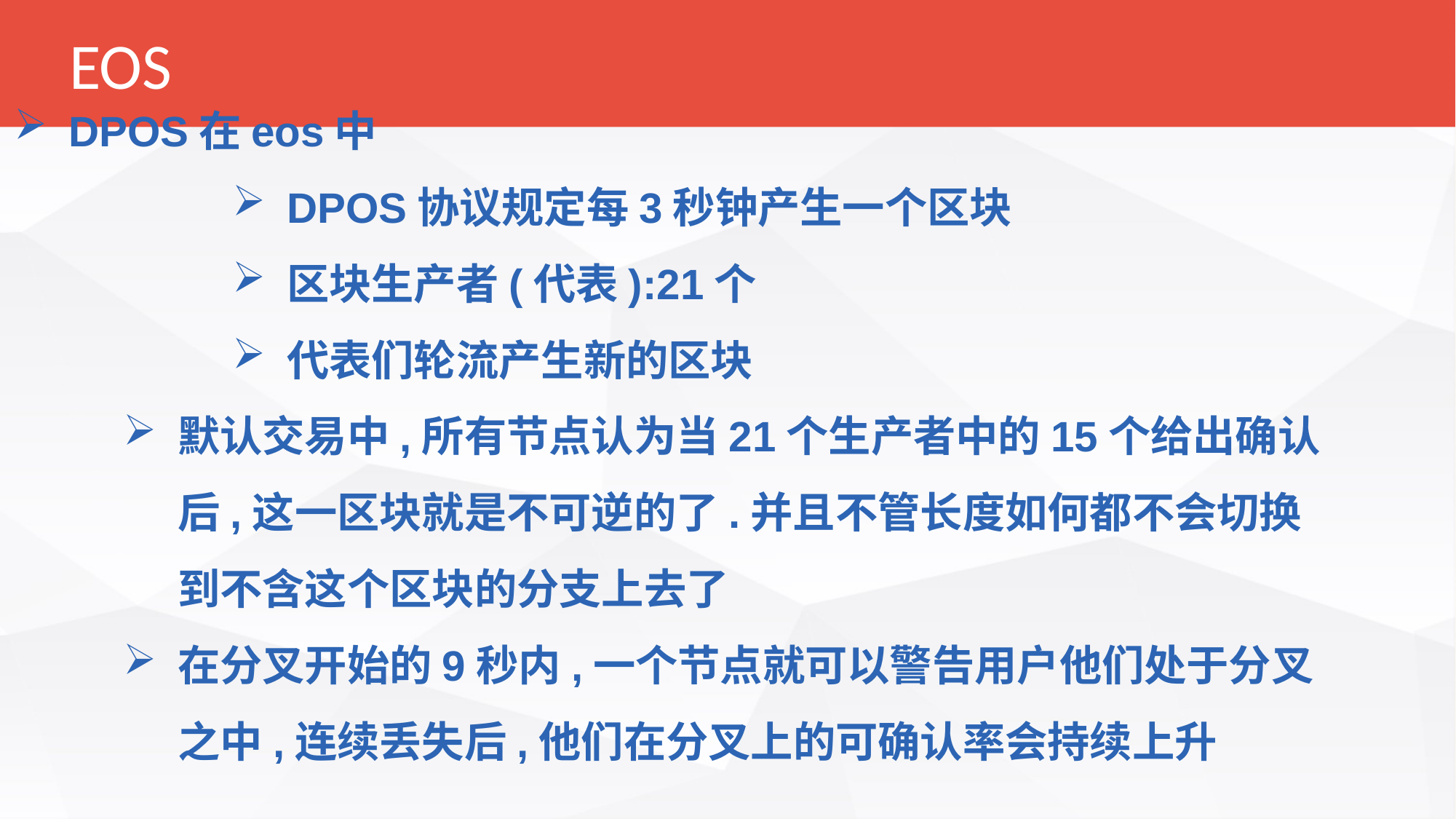

EOS

DPOS在eos中
DPOS协议规定每3秒钟产生一个区块
区块生产者(代表):21个
代表们轮流产生新的区块
默认交易中,所有节点认为当21个生产者中的15个给出确认后,这一区块就是不可逆的了.并且不管长度如何都不会切换到不含这个区块的分支上去了
在分叉开始的9秒内,一个节点就可以警告用户他们处于分叉之中,连续丢失后,他们在分叉上的可确认率会持续上升